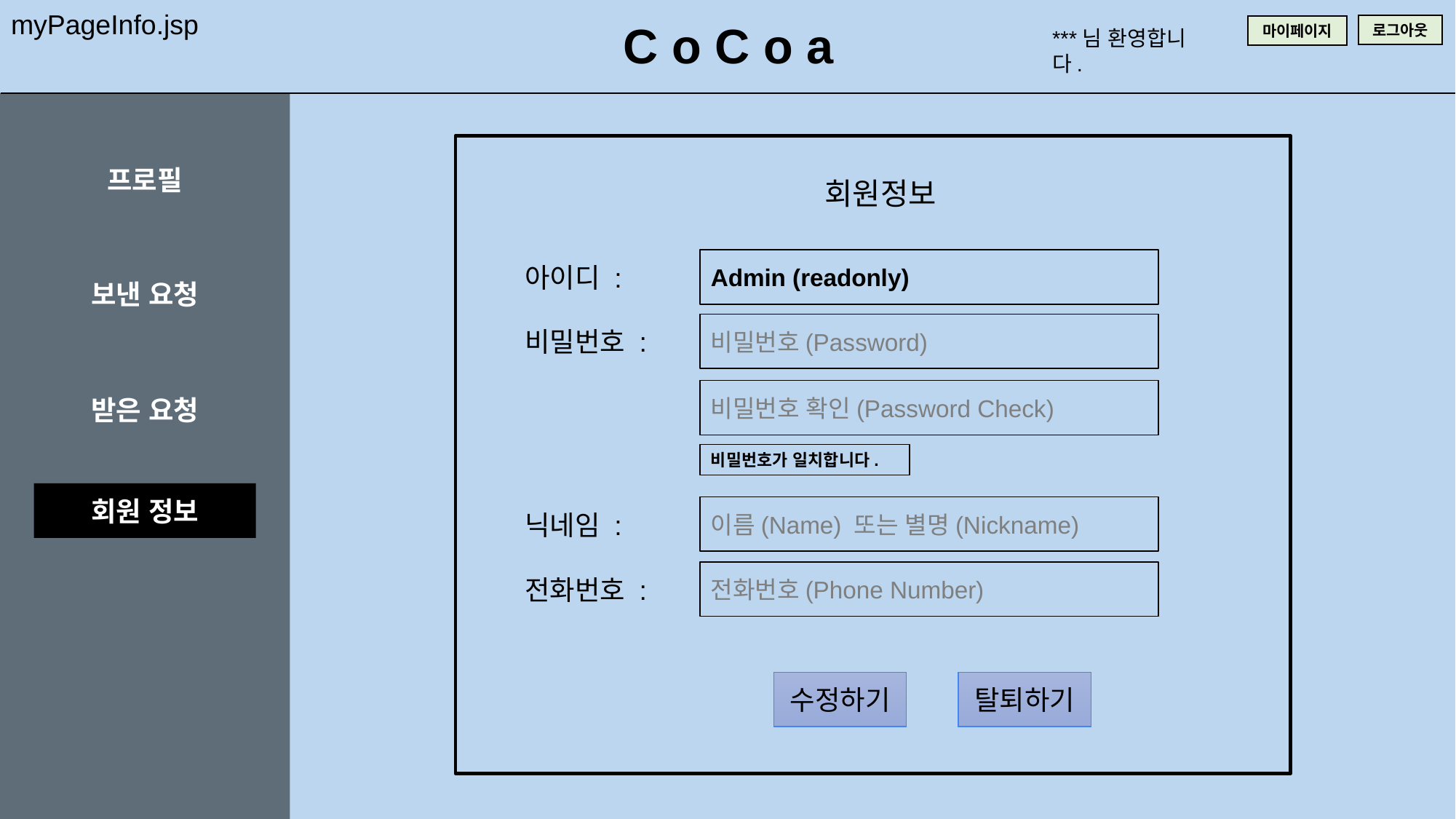

myPageInfo.jsp
C o C o a
로그아웃
마이페이지
***님 환영합니다.

회원정보
Admin (readonly)
아이디 :
비밀번호(Password)
비밀번호 :
비밀번호 확인(Password Check)
비밀번호가 일치합니다.
이름(Name) 또는 별명(Nickname)
닉네임 :
전화번호(Phone Number)
전화번호 :
수정하기
탈퇴하기
프로필
보낸 요청
받은 요청
회원 정보